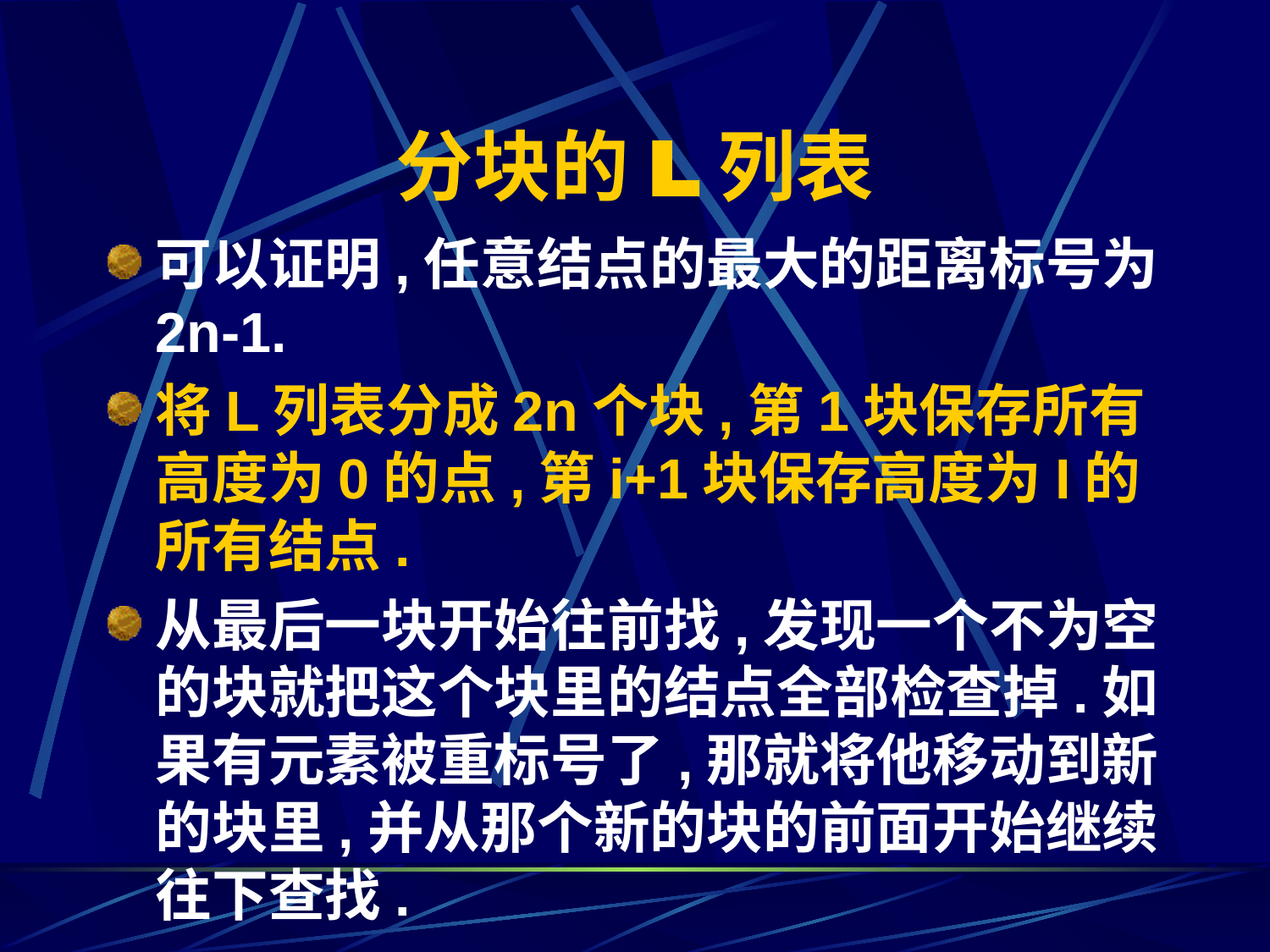

# 分块的L列表
可以证明,任意结点的最大的距离标号为2n-1.
将L列表分成2n个块,第1块保存所有高度为0的点,第i+1块保存高度为I的所有结点.
从最后一块开始往前找,发现一个不为空的块就把这个块里的结点全部检查掉.如果有元素被重标号了,那就将他移动到新的块里,并从那个新的块的前面开始继续往下查找.